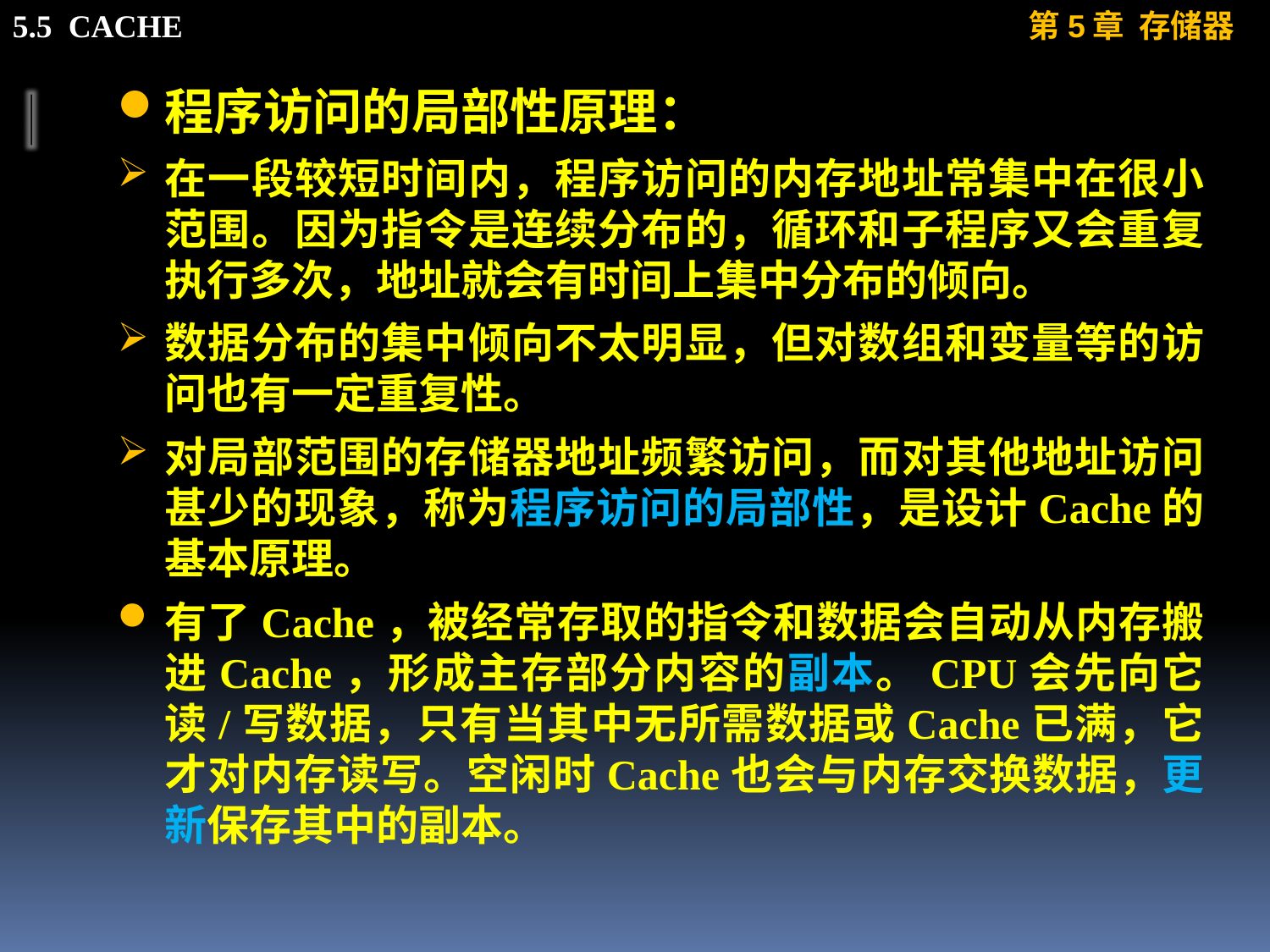

程序访问的局部性原理：
在一段较短时间内，程序访问的内存地址常集中在很小范围。因为指令是连续分布的，循环和子程序又会重复执行多次，地址就会有时间上集中分布的倾向。
数据分布的集中倾向不太明显，但对数组和变量等的访问也有一定重复性。
对局部范围的存储器地址频繁访问，而对其他地址访问甚少的现象，称为程序访问的局部性，是设计Cache的基本原理。
有了Cache，被经常存取的指令和数据会自动从内存搬进Cache，形成主存部分内容的副本。CPU会先向它读/写数据，只有当其中无所需数据或Cache已满，它才对内存读写。空闲时Cache也会与内存交换数据，更新保存其中的副本。